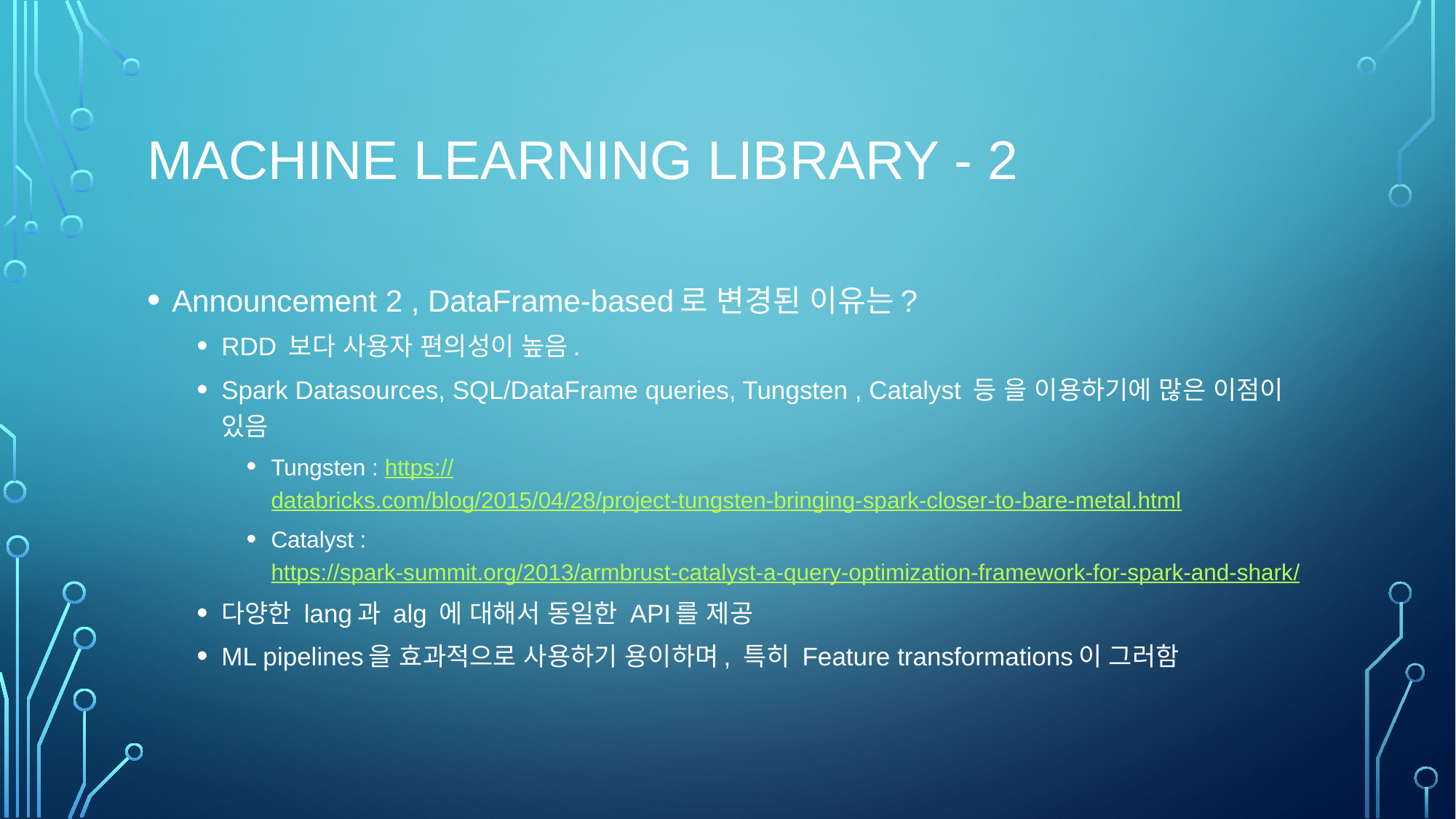

# Machine Learning library - 2
Announcement 2 , DataFrame-based로 변경된 이유는?
RDD 보다 사용자 편의성이 높음.
Spark Datasources, SQL/DataFrame queries, Tungsten , Catalyst 등 을 이용하기에 많은 이점이 있음
Tungsten : https://databricks.com/blog/2015/04/28/project-tungsten-bringing-spark-closer-to-bare-metal.html
Catalyst : https://spark-summit.org/2013/armbrust-catalyst-a-query-optimization-framework-for-spark-and-shark/
다양한 lang과 alg 에 대해서 동일한 API를 제공
ML pipelines을 효과적으로 사용하기 용이하며, 특히 Feature transformations이 그러함